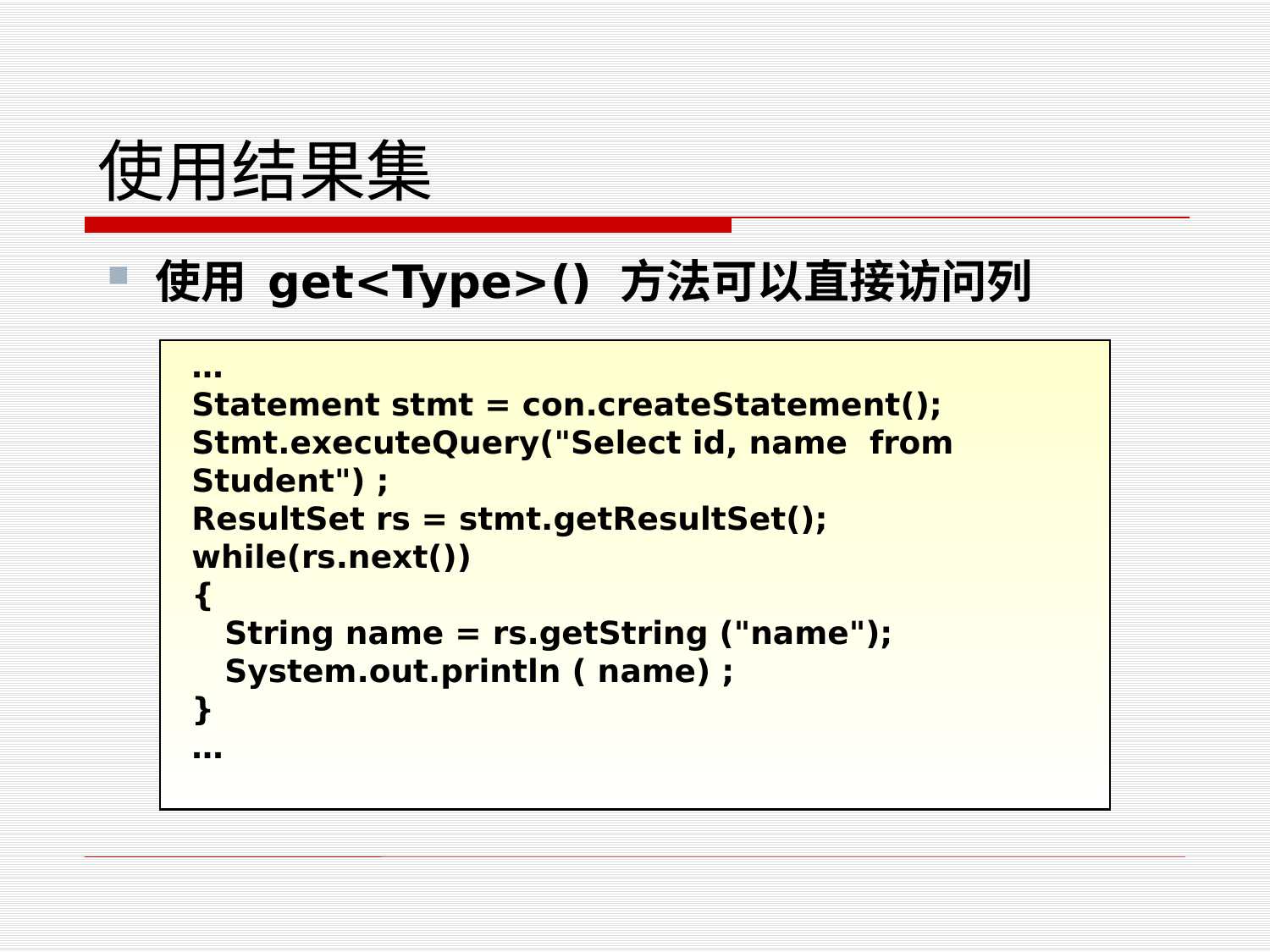

# 使用结果集
使用 get<Type>() 方法可以直接访问列
…
Statement stmt = con.createStatement();
Stmt.executeQuery("Select id, name  from Student") ;
ResultSet rs = stmt.getResultSet();
while(rs.next())
{
   String name = rs.getString ("name");
   System.out.println ( name) ;
}
…